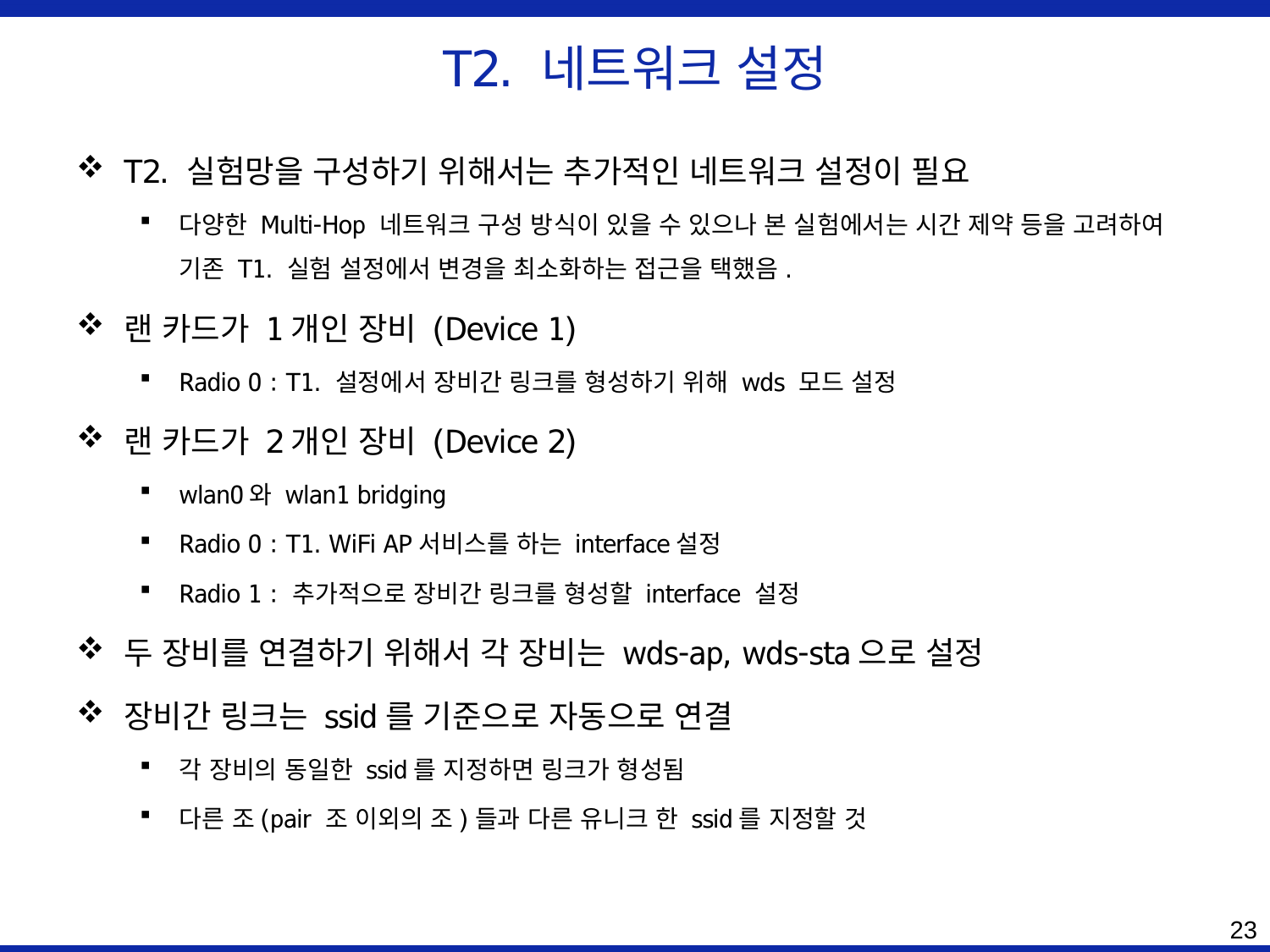

# T2. 네트워크 설정
T2. 실험망을 구성하기 위해서는 추가적인 네트워크 설정이 필요
다양한 Multi-Hop 네트워크 구성 방식이 있을 수 있으나 본 실험에서는 시간 제약 등을 고려하여 기존 T1. 실험 설정에서 변경을 최소화하는 접근을 택했음.
랜 카드가 1개인 장비 (Device 1)
Radio 0 : T1. 설정에서 장비간 링크를 형성하기 위해 wds 모드 설정
랜 카드가 2개인 장비 (Device 2)
wlan0와 wlan1 bridging
Radio 0 : T1. WiFi AP서비스를 하는 interface설정
Radio 1 : 추가적으로 장비간 링크를 형성할 interface 설정
두 장비를 연결하기 위해서 각 장비는 wds-ap, wds-sta으로 설정
장비간 링크는 ssid를 기준으로 자동으로 연결
각 장비의 동일한 ssid를 지정하면 링크가 형성됨
다른 조(pair 조 이외의 조)들과 다른 유니크 한 ssid를 지정할 것
23